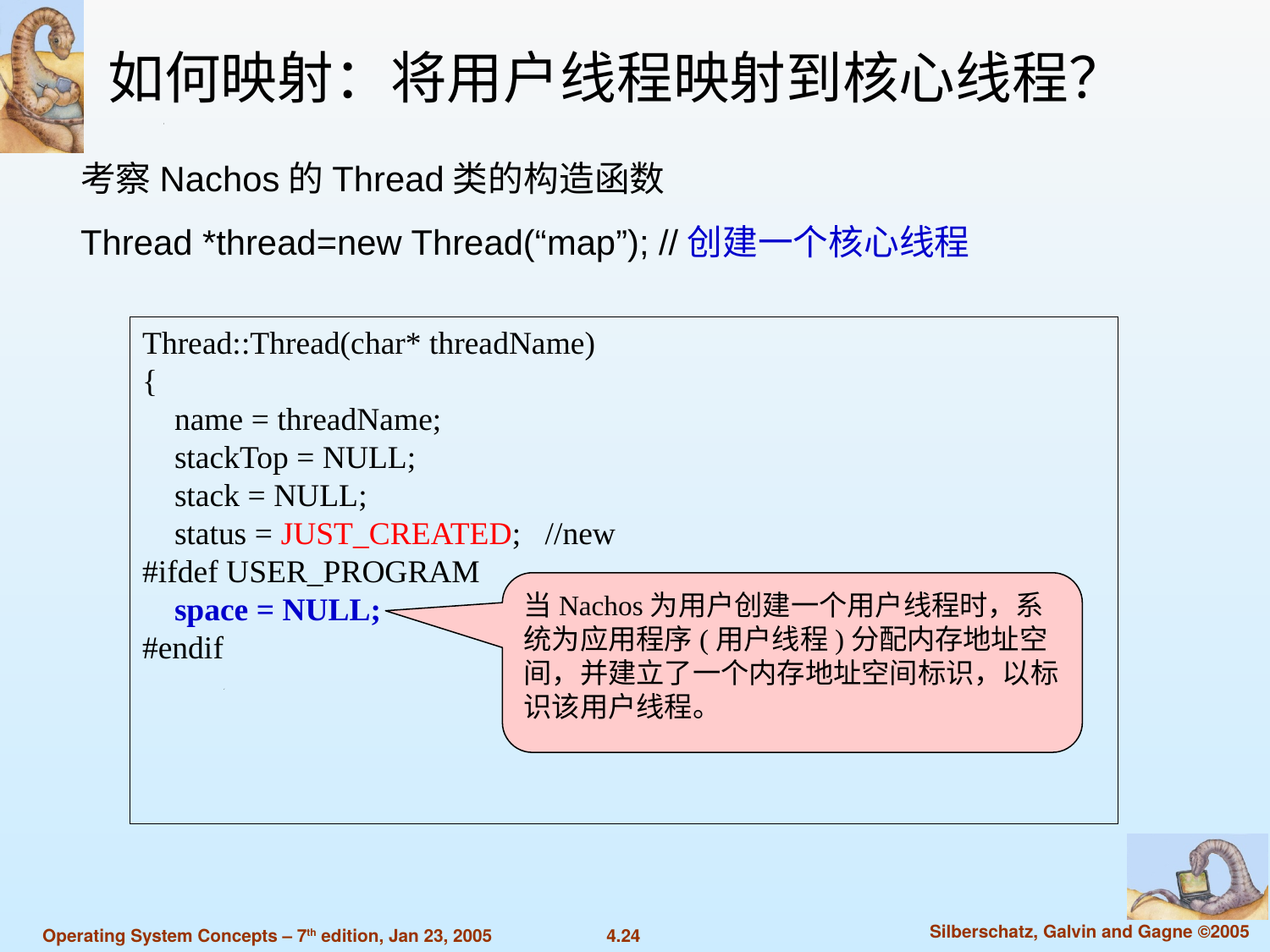

如何映射：将用户线程映射到核心线程？
考察Nachos的Thread类的构造函数
Thread *thread=new Thread(“map”); //创建一个核心线程
Thread::Thread(char* threadName)
{
    name = threadName;
    stackTop = NULL;
    stack = NULL;
    status = JUST_CREATED;   //new
#ifdef USER_PROGRAM
    space = NULL;
#endif

当Nachos为用户创建一个用户线程时，系统为应用程序(用户线程)分配内存地址空间，并建立了一个内存地址空间标识，以标识该用户线程。